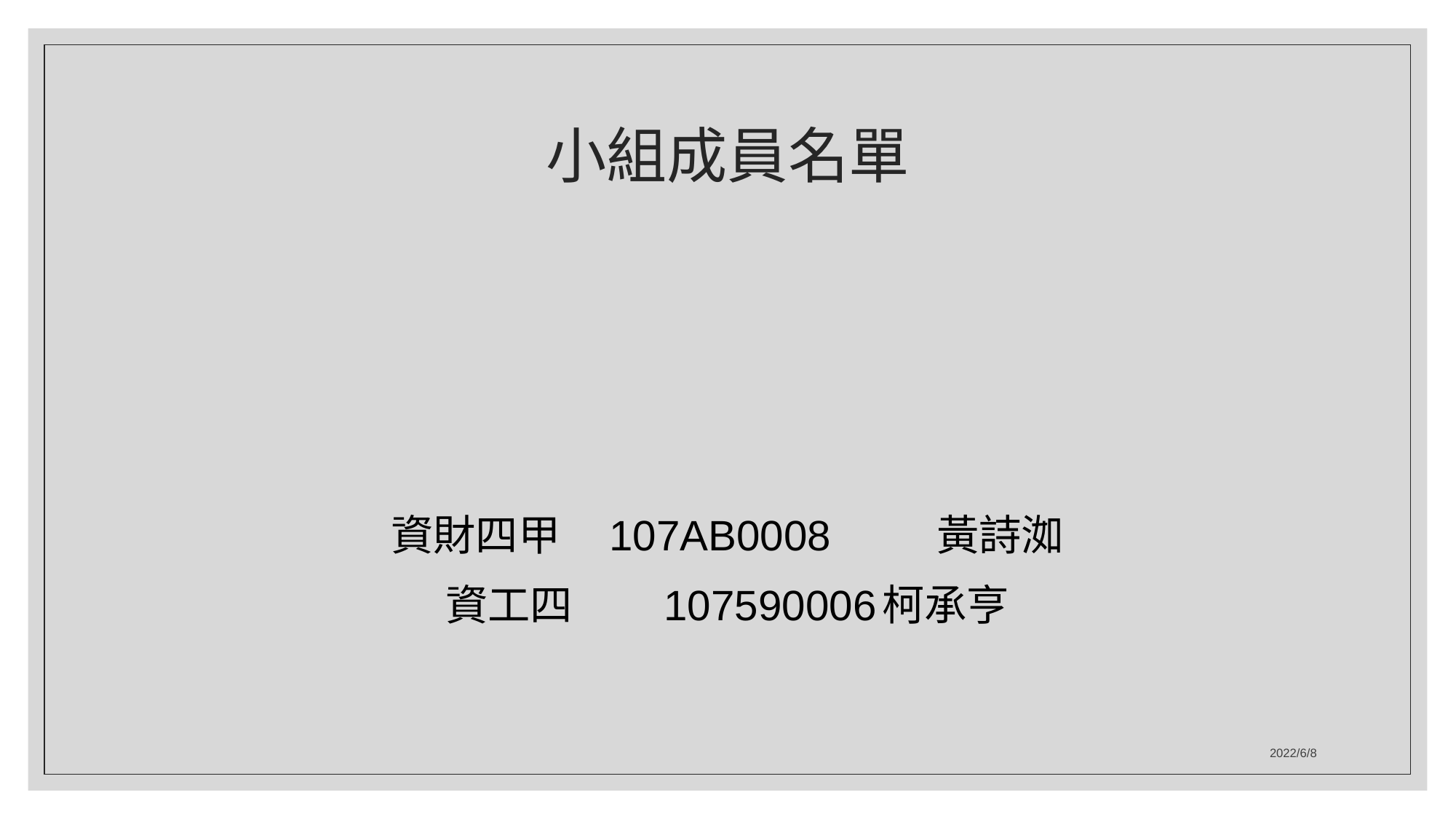

# 小組成員名單
資財四甲	107AB0008	黃詩洳
資工四	107590006	柯承亨
2022/6/8